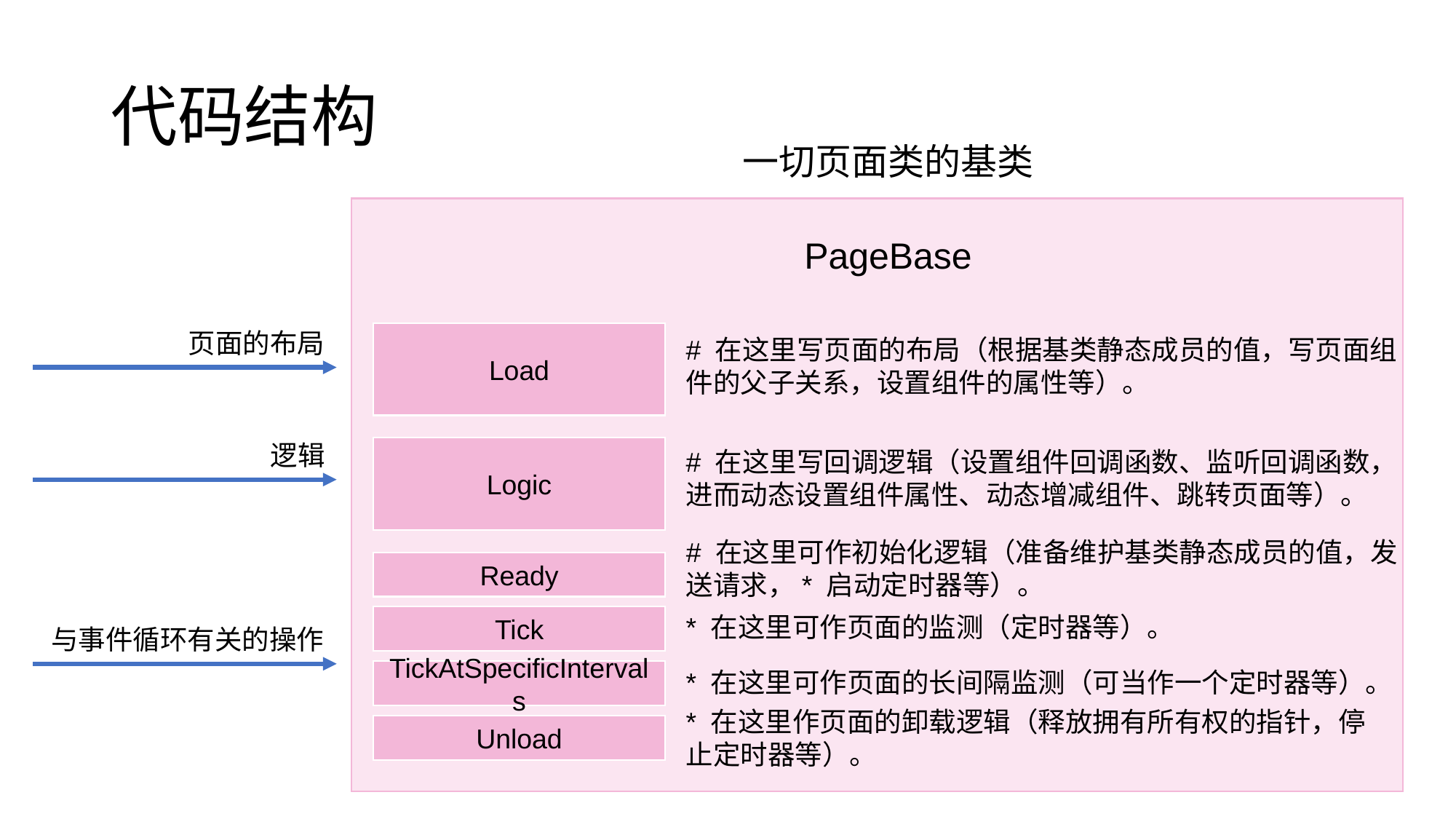

# 代码结构
一切页面类的基类

PageBase
页面的布局
Load
# 在这里写页面的布局（根据基类静态成员的值，写页面组件的父子关系，设置组件的属性等）。
逻辑
Logic
# 在这里写回调逻辑（设置组件回调函数、监听回调函数，进而动态设置组件属性、动态增减组件、跳转页面等）。

# 在这里可作初始化逻辑（准备维护基类静态成员的值，发送请求，* 启动定时器等）。
Ready
* 在这里可作页面的监测（定时器等）。
Tick
与事件循环有关的操作
* 在这里可作页面的长间隔监测（可当作一个定时器等）。
TickAtSpecificIntervals
* 在这里作页面的卸载逻辑（释放拥有所有权的指针，停止定时器等）。
Unload